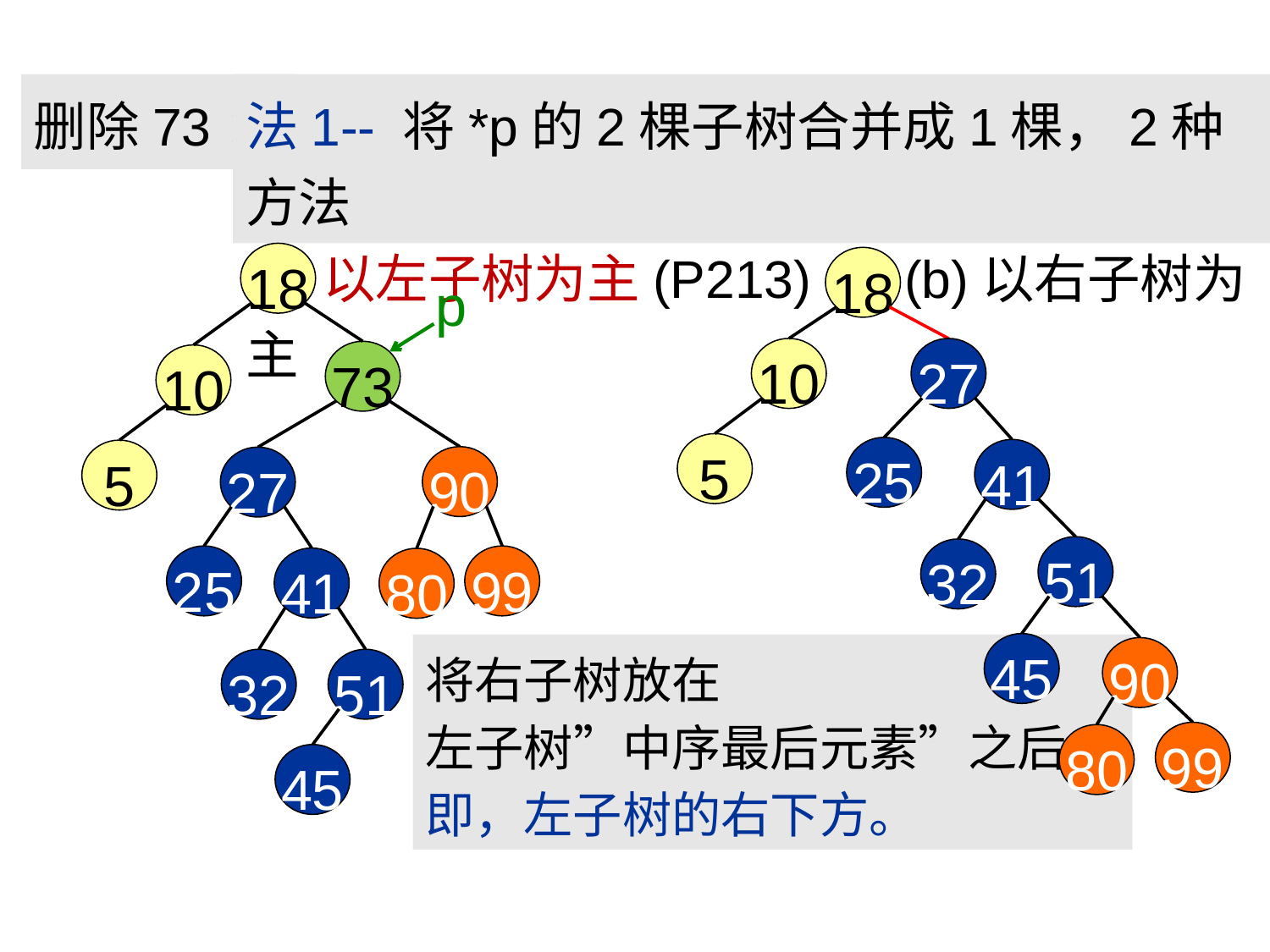

删除73：

法1-- 将*p的2棵子树合并成1棵，2种方法
(a)以左子树为主(P213) ，(b)以右子树为主
18
18
p

10
27
73
10
5
25
41
5
90
27
51
32
25
99
41
80
45
将右子树放在
左子树”中序最后元素”之后，
即，左子树的右下方。
90
32
51
99
80
45